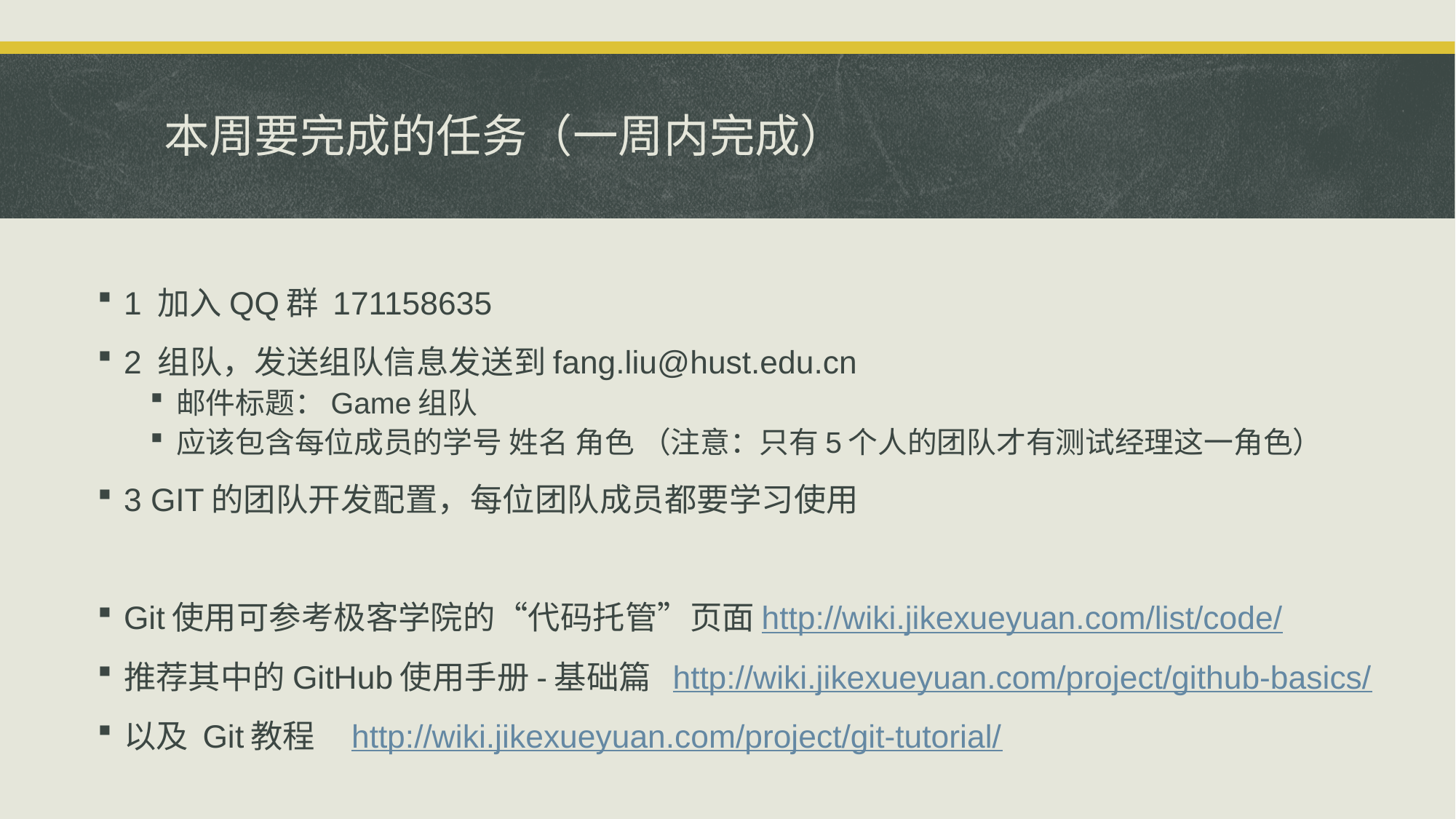

# 本周要完成的任务（一周内完成）
1 加入QQ群 171158635
2 组队，发送组队信息发送到fang.liu@hust.edu.cn
邮件标题：Game组队
应该包含每位成员的学号 姓名 角色 （注意：只有5个人的团队才有测试经理这一角色）
3 GIT的团队开发配置，每位团队成员都要学习使用

Git使用可参考极客学院的“代码托管”页面http://wiki.jikexueyuan.com/list/code/
推荐其中的GitHub使用手册-基础篇  http://wiki.jikexueyuan.com/project/github-basics/
以及 Git教程    http://wiki.jikexueyuan.com/project/git-tutorial/